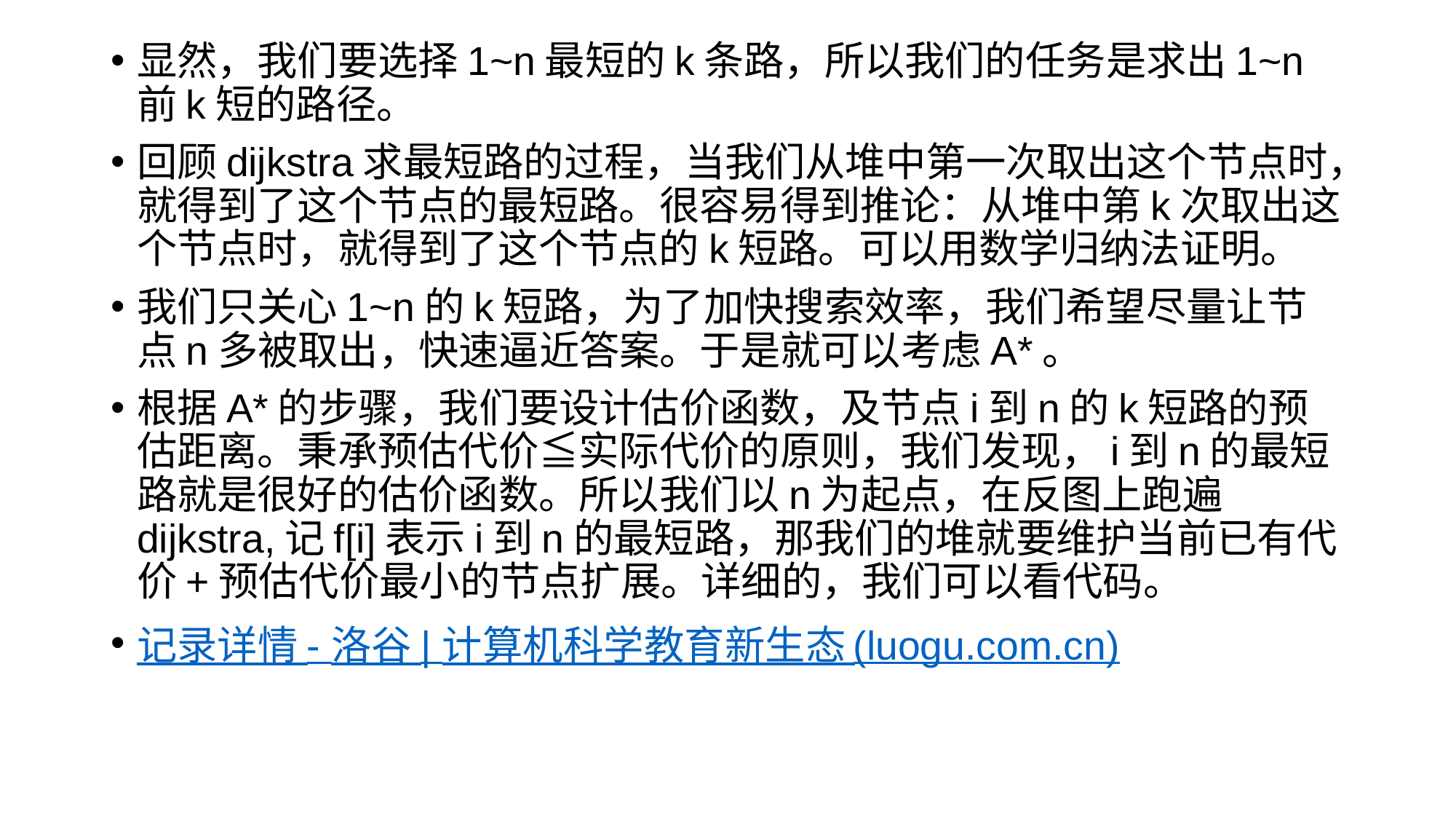

显然，我们要选择1~n最短的k条路，所以我们的任务是求出1~n前k短的路径。
回顾dijkstra求最短路的过程，当我们从堆中第一次取出这个节点时，就得到了这个节点的最短路。很容易得到推论：从堆中第k次取出这个节点时，就得到了这个节点的k短路。可以用数学归纳法证明。
我们只关心1~n的k短路，为了加快搜索效率，我们希望尽量让节点n多被取出，快速逼近答案。于是就可以考虑A*。
根据A*的步骤，我们要设计估价函数，及节点i到n的k短路的预估距离。秉承预估代价≦实际代价的原则，我们发现，i到n的最短路就是很好的估价函数。所以我们以n为起点，在反图上跑遍dijkstra,记f[i]表示i到n的最短路，那我们的堆就要维护当前已有代价+预估代价最小的节点扩展。详细的，我们可以看代码。
记录详情 - 洛谷 | 计算机科学教育新生态 (luogu.com.cn)

#